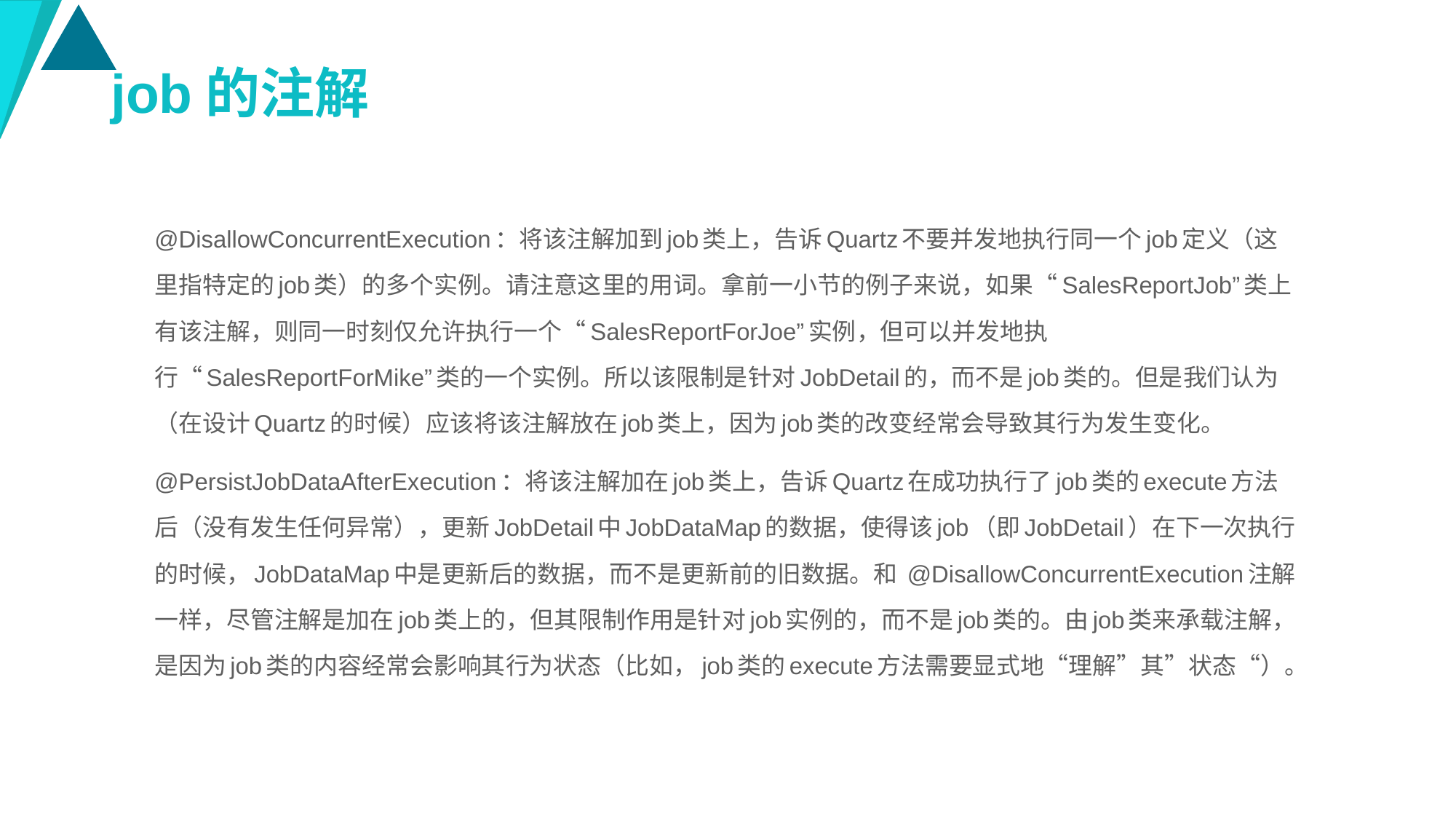

# job的注解
@DisallowConcurrentExecution：将该注解加到job类上，告诉Quartz不要并发地执行同一个job定义（这里指特定的job类）的多个实例。请注意这里的用词。拿前一小节的例子来说，如果“SalesReportJob”类上有该注解，则同一时刻仅允许执行一个“SalesReportForJoe”实例，但可以并发地执行“SalesReportForMike”类的一个实例。所以该限制是针对JobDetail的，而不是job类的。但是我们认为（在设计Quartz的时候）应该将该注解放在job类上，因为job类的改变经常会导致其行为发生变化。
@PersistJobDataAfterExecution：将该注解加在job类上，告诉Quartz在成功执行了job类的execute方法后（没有发生任何异常），更新JobDetail中JobDataMap的数据，使得该job（即JobDetail）在下一次执行的时候，JobDataMap中是更新后的数据，而不是更新前的旧数据。和 @DisallowConcurrentExecution注解一样，尽管注解是加在job类上的，但其限制作用是针对job实例的，而不是job类的。由job类来承载注解，是因为job类的内容经常会影响其行为状态（比如，job类的execute方法需要显式地“理解”其”状态“）。